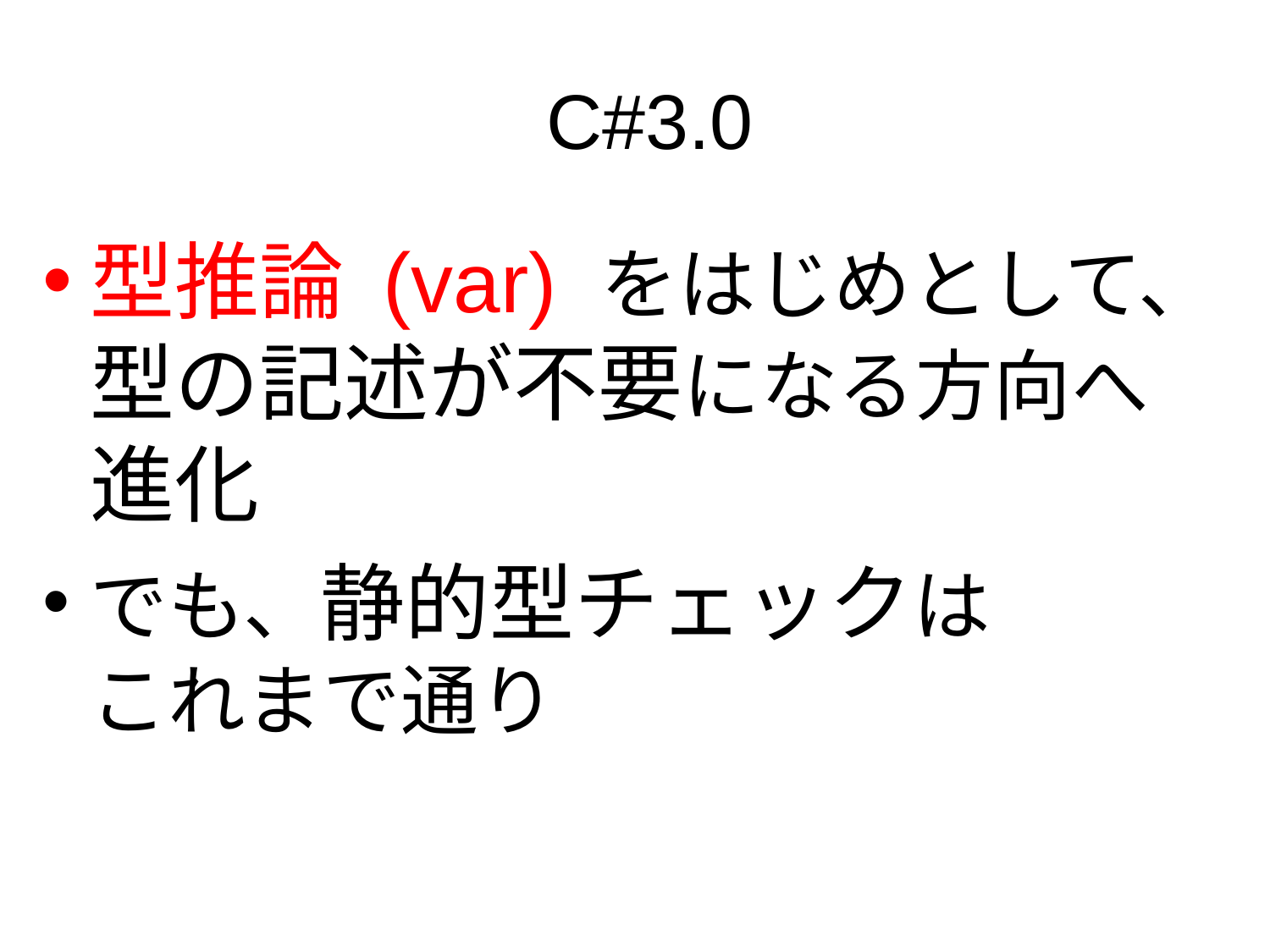

# C#3.0
型推論 (var) をはじめとして、型の記述が不要になる方向へ
進化
でも、静的型チェックは
これまで通り